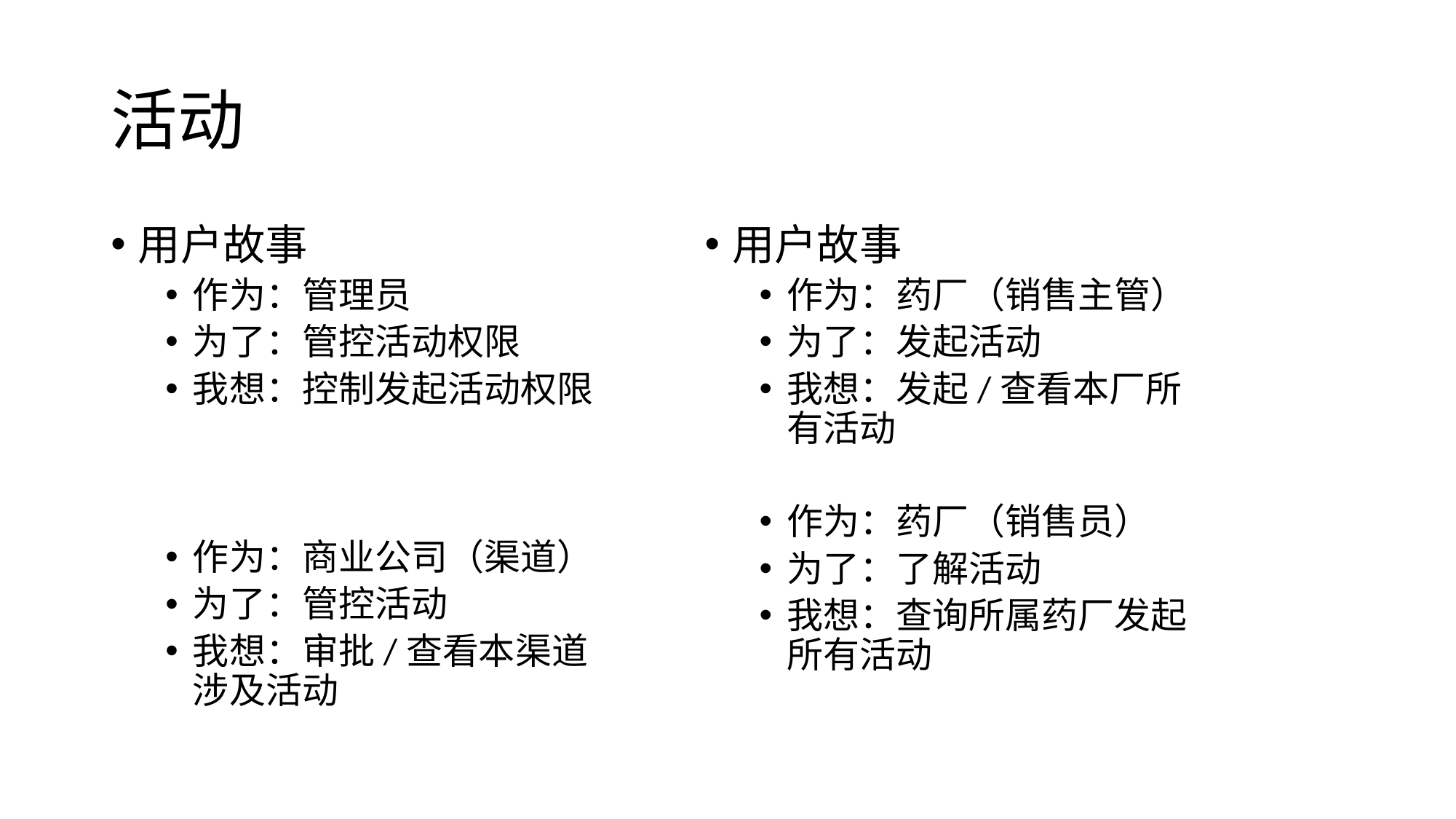

# 活动
用户故事
作为：管理员
为了：管控活动权限
我想：控制发起活动权限

作为：商业公司（渠道）
为了：管控活动
我想：审批/查看本渠道涉及活动

用户故事
作为：药厂（销售主管）
为了：发起活动
我想：发起/查看本厂所有活动

作为：药厂（销售员）
为了：了解活动
我想：查询所属药厂发起所有活动